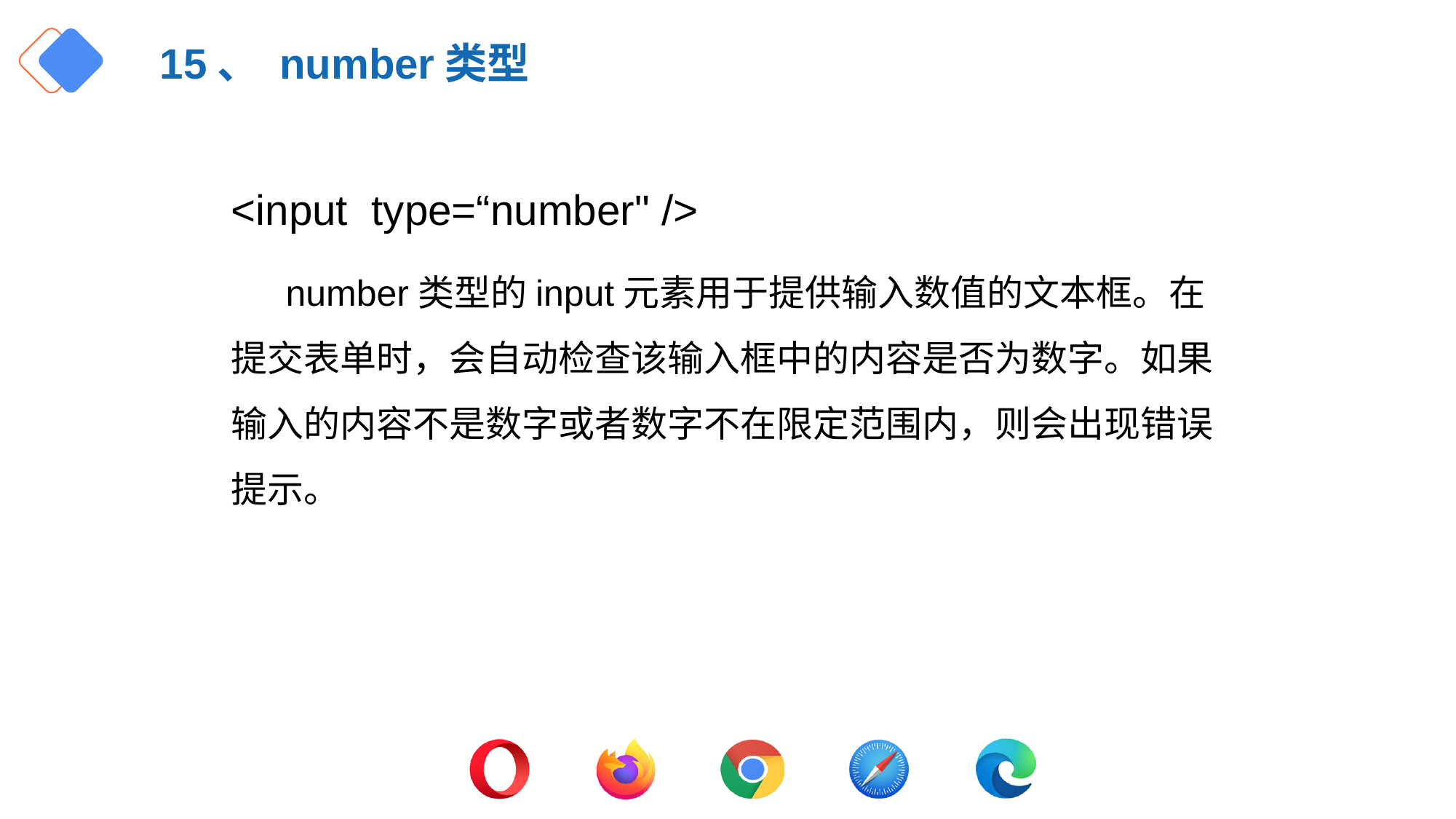

# 15、 number类型
<input  type=“number" />

number类型的input元素用于提供输入数值的文本框。在提交表单时，会自动检查该输入框中的内容是否为数字。如果输入的内容不是数字或者数字不在限定范围内，则会出现错误提示。